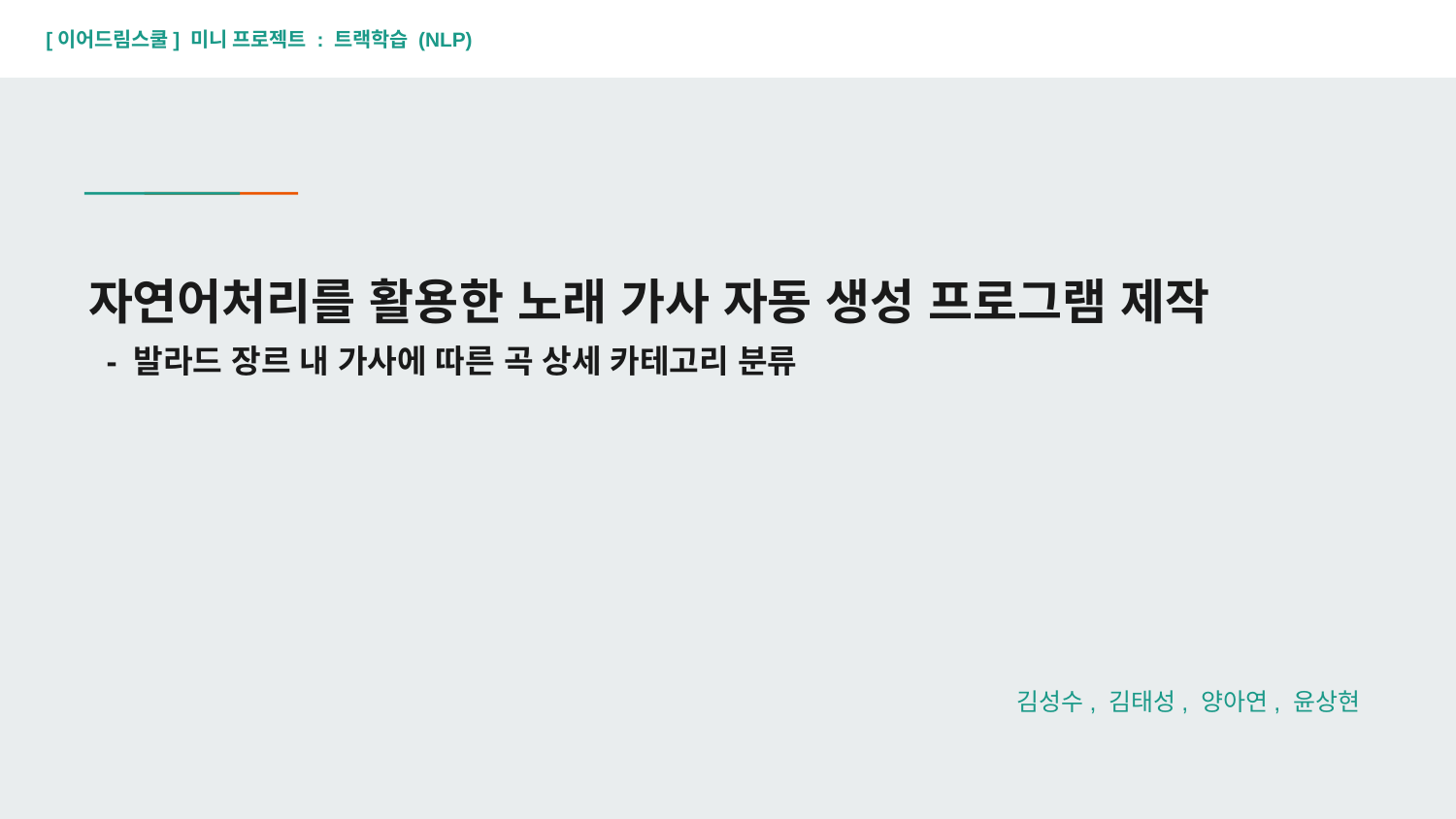

[이어드림스쿨] 미니 프로젝트 : 트랙학습 (NLP)
# 자연어처리를 활용한 노래 가사 자동 생성 프로그램 제작
  - 발라드 장르 내 가사에 따른 곡 상세 카테고리 분류

김성수, 김태성, 양아연, 윤상현